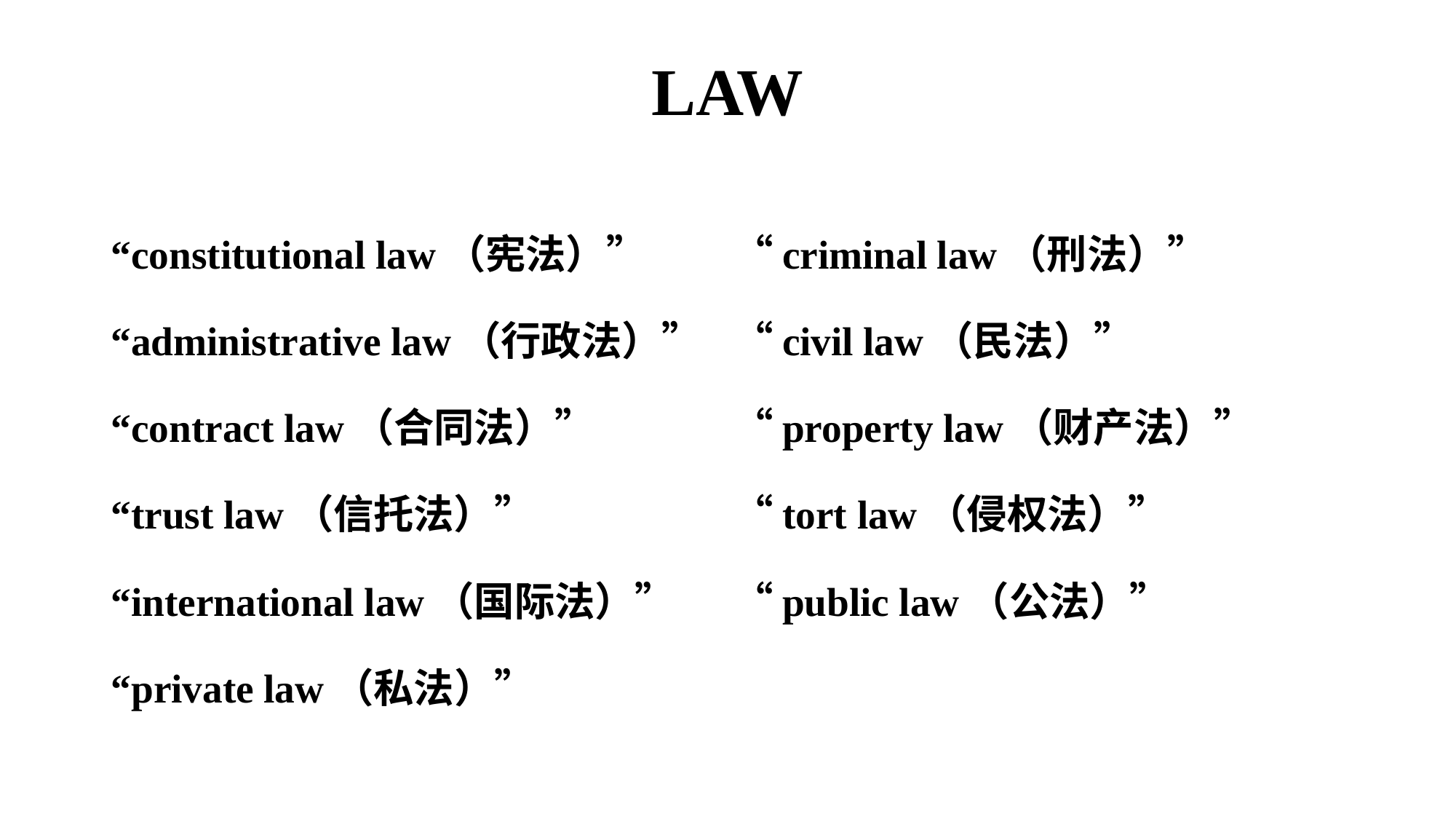

# LAW
“constitutional law（宪法）”	“criminal law（刑法）”
“administrative law（⾏政法）”	“civil law（民法）”
“contract law（合同法）”		“property law（财产法）”
“trust law（信托法）”		“tort law（侵权法）”
“international law（国际法）”	“public law（公法）”
“private law（私法）”